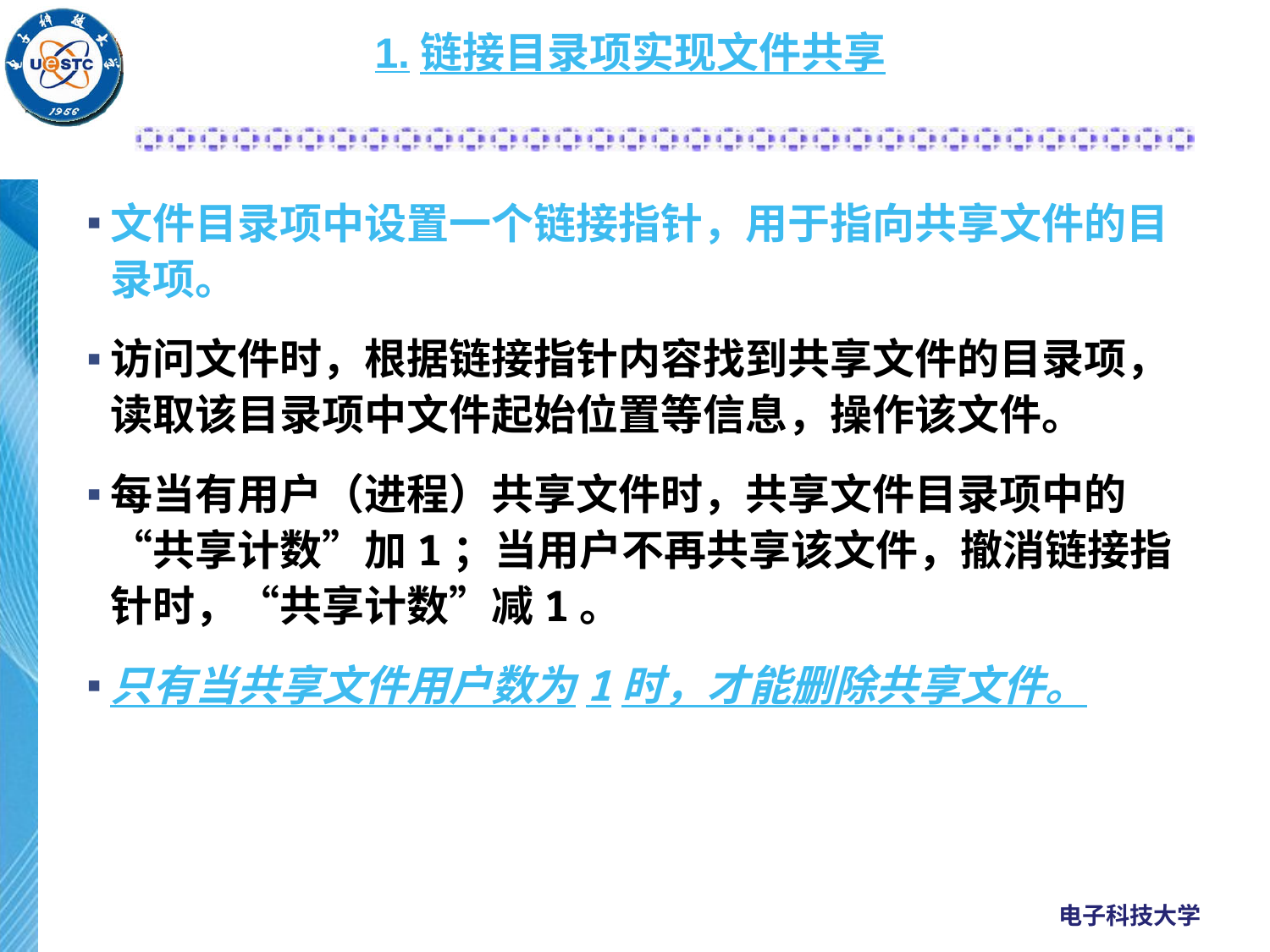

# 1.链接目录项实现文件共享
文件目录项中设置一个链接指针，用于指向共享文件的目录项。
访问文件时，根据链接指针内容找到共享文件的目录项，读取该目录项中文件起始位置等信息，操作该文件。
每当有用户（进程）共享文件时，共享文件目录项中的“共享计数”加1；当用户不再共享该文件，撤消链接指针时，“共享计数”减1。
只有当共享文件用户数为1时，才能删除共享文件。